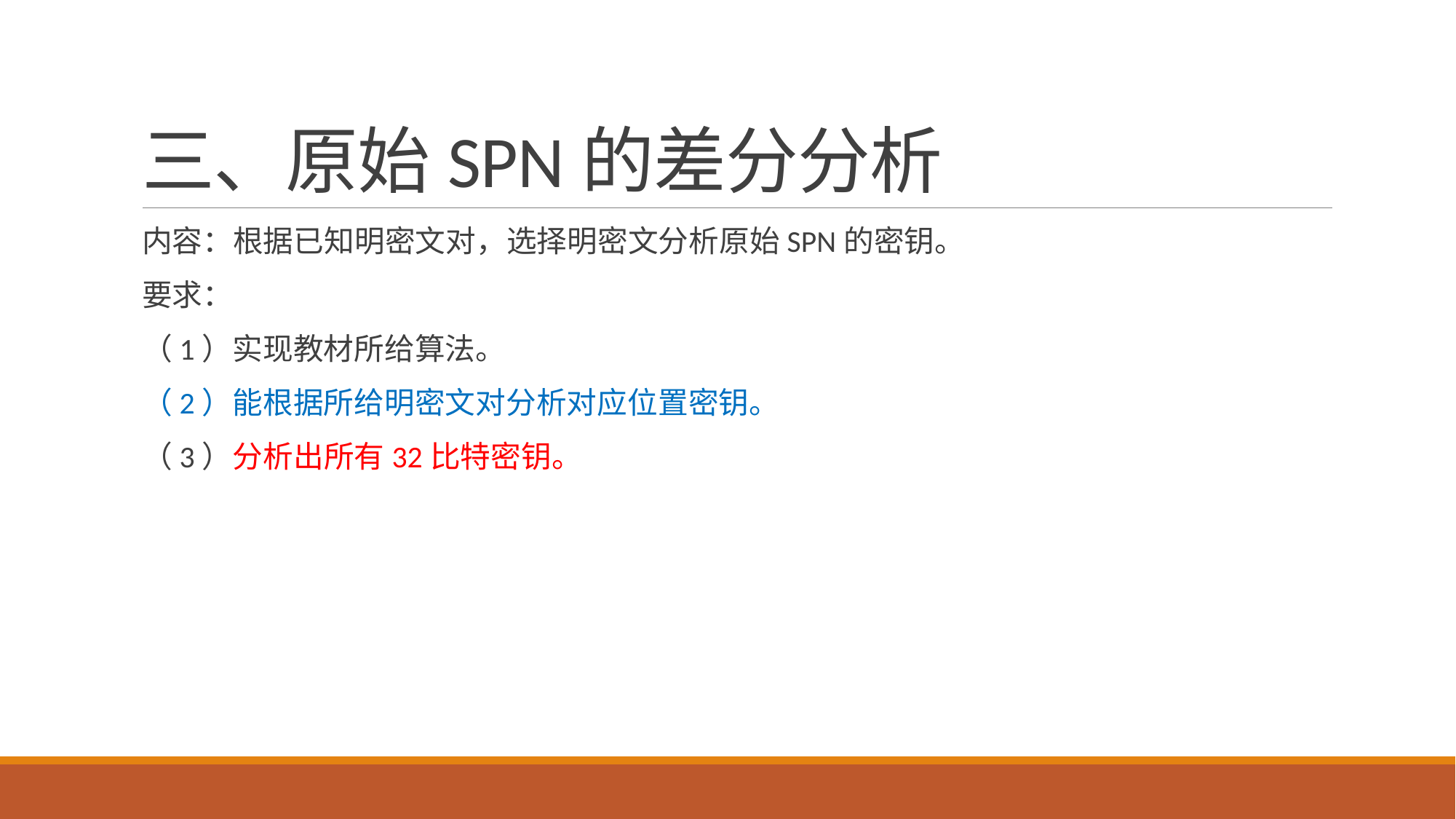

# 三、原始SPN的差分分析
内容：根据已知明密文对，选择明密文分析原始SPN的密钥。
要求：
（1）实现教材所给算法。
（2）能根据所给明密文对分析对应位置密钥。
（3）分析出所有32比特密钥。